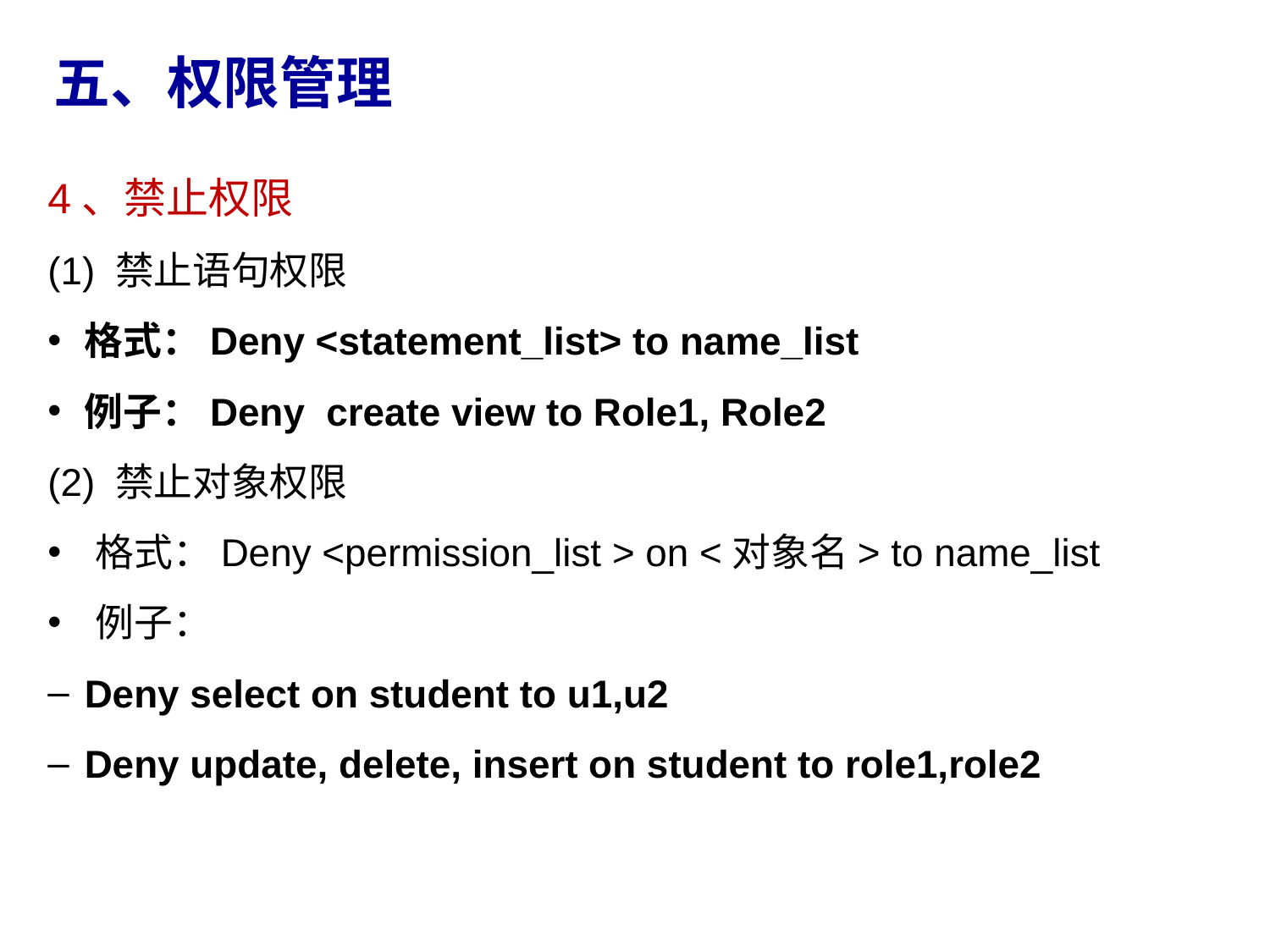

五、权限管理
4、禁止权限
(1) 禁止语句权限
格式：Deny <statement_list> to name_list
例子：Deny  create view to Role1, Role2
(2) 禁止对象权限
格式：Deny <permission_list > on <对象名> to name_list
例子：
Deny select on student to u1,u2
Deny update, delete, insert on student to role1,role2